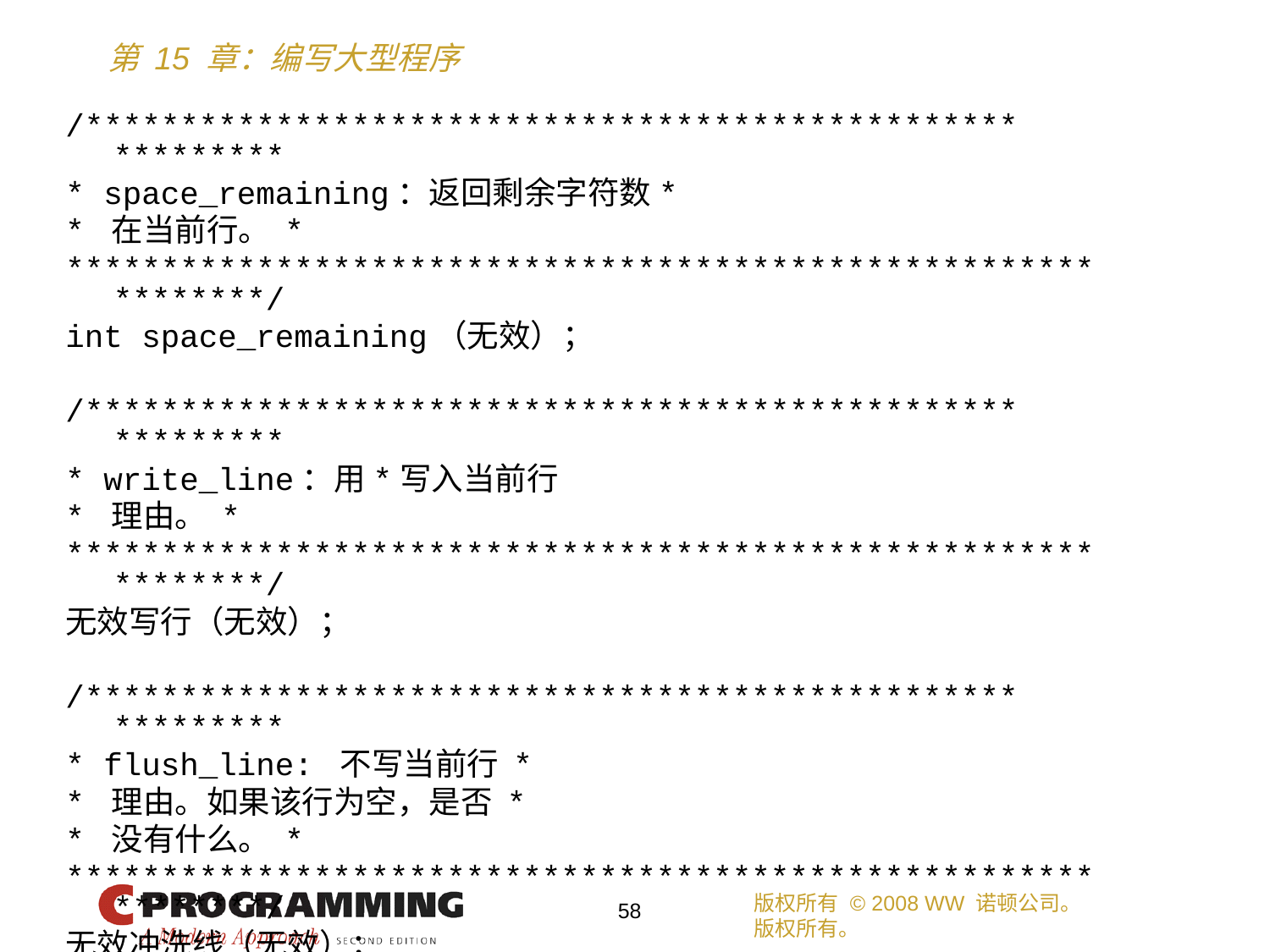

/************************************************* *********
* space_remaining：返回剩余字符数*
* 在当前行。 *
****************************************************** ********/
int space_remaining（无效）；

/************************************************* *********
* write_line：用*写入当前行
* 理由。 *
****************************************************** ********/
无效写行（无效）；

/************************************************* *********
* flush_line: 不写当前行 *
* 理由。如果该行为空，是否 *
* 没有什么。 *
****************************************************** ********/
无效冲洗线（无效）；

＃万一
版权所有 © 2008 WW 诺顿公司。
版权所有。
58